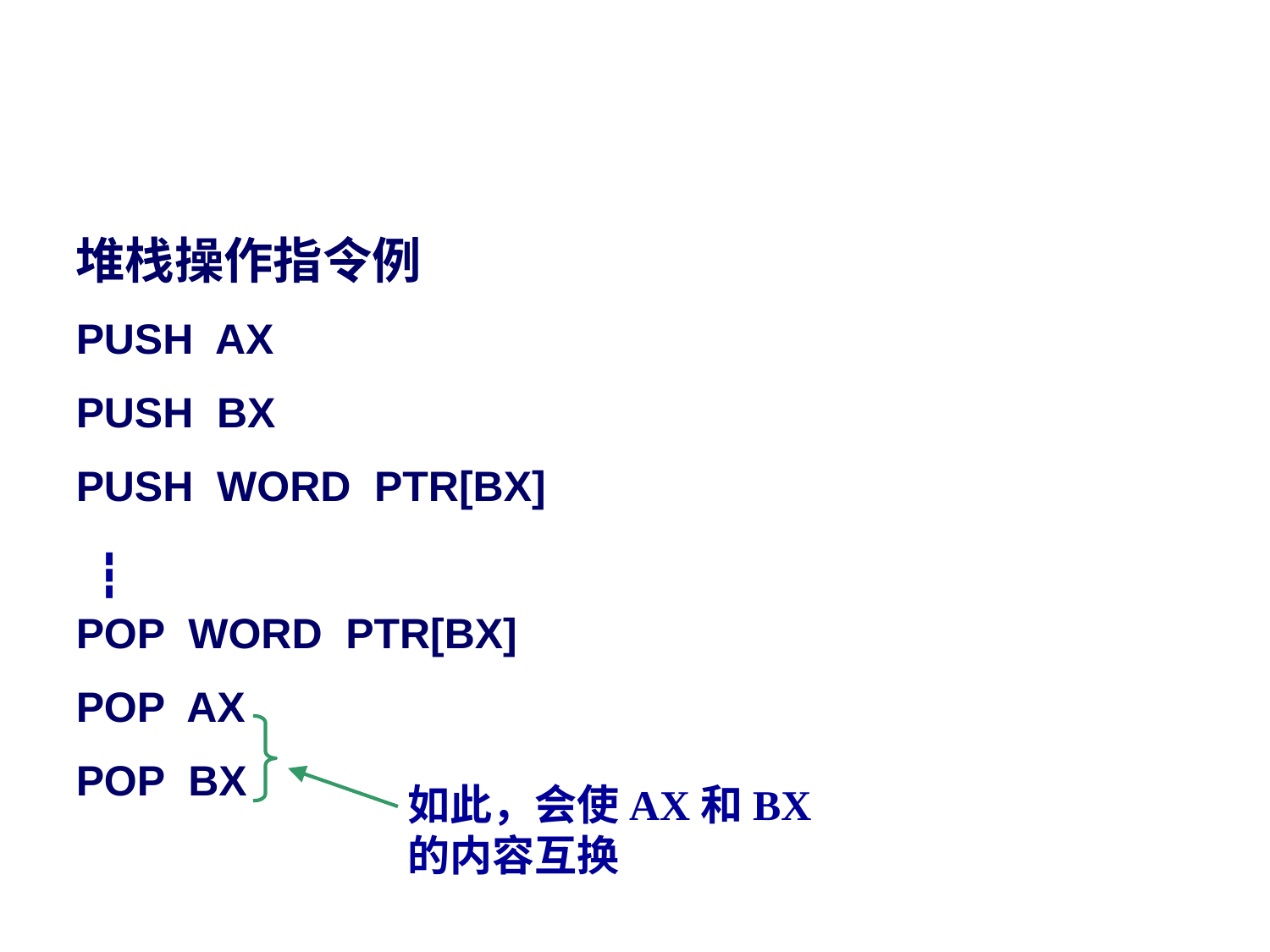

#
堆栈操作指令例
PUSH  AX
PUSH  BX
PUSH  WORD  PTR[BX]

POP  WORD  PTR[BX]
POP  AX
POP  BX

┇

如此，会使AX和BX的内容互换